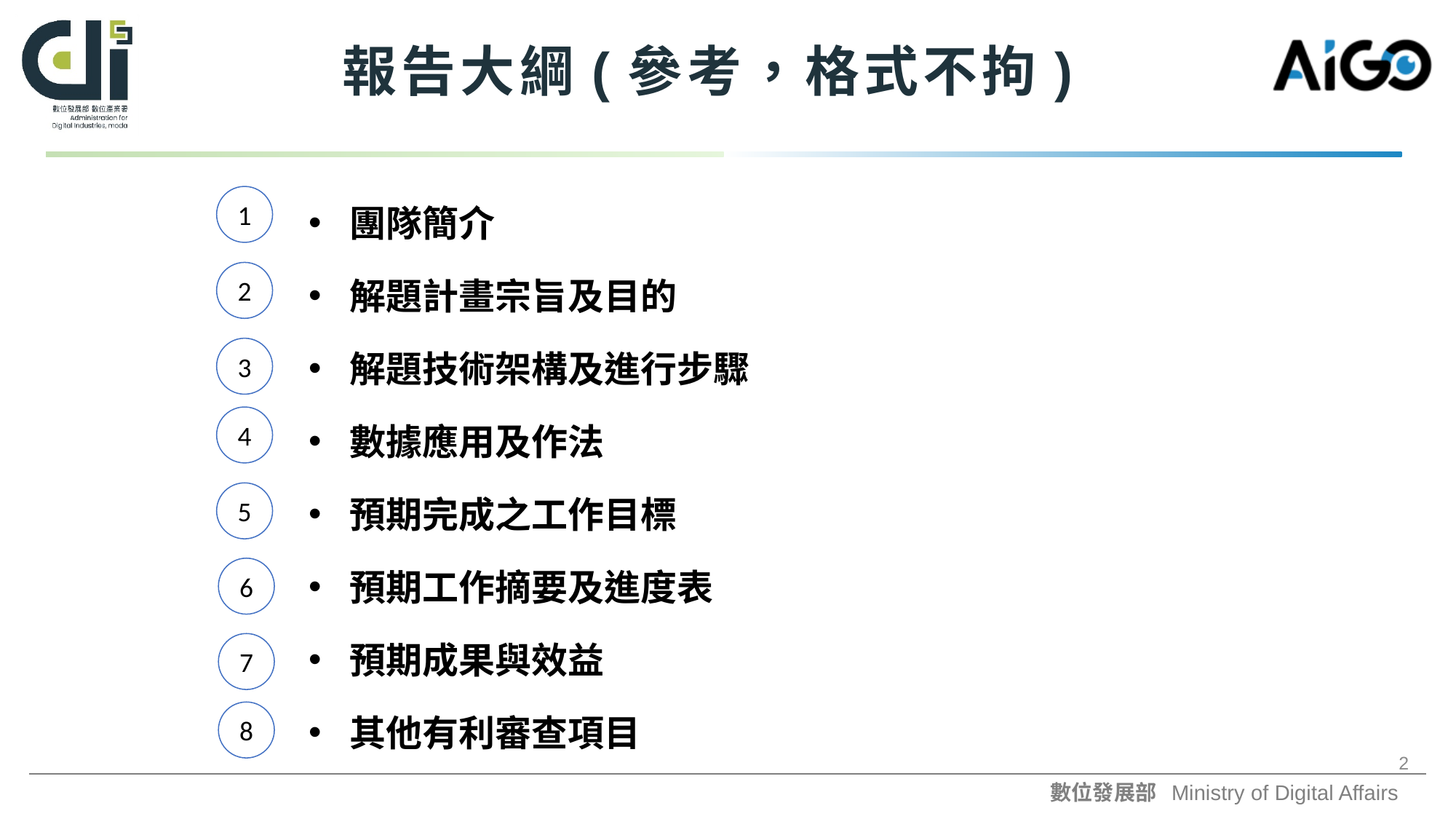

# 報告大綱(參考，格式不拘)
團隊簡介
解題計畫宗旨及目的
解題技術架構及進行步驟
數據應用及作法
預期完成之工作目標
預期工作摘要及進度表
預期成果與效益
其他有利審查項目
1
2
3
4
5
6
7
8